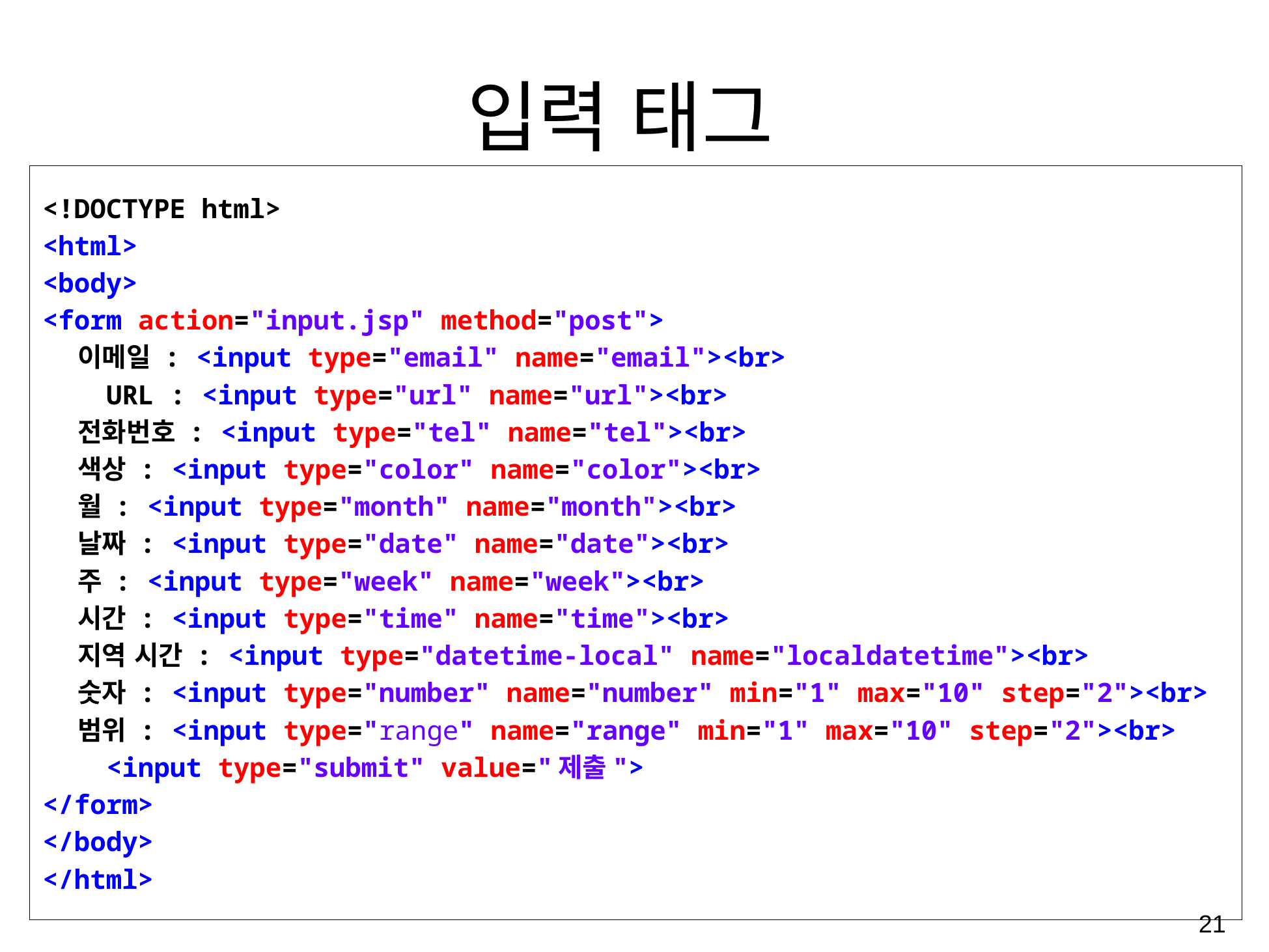

# 입력 태그
<!DOCTYPE html>
<html>
<body>
<form action="input.jsp" method="post">
    이메일 : <input type="email" name="email"><br>
    URL : <input type="url" name="url"><br>
    전화번호 : <input type="tel" name="tel"><br>
    색상 : <input type="color" name="color"><br>
    월 : <input type="month" name="month"><br>
    날짜 : <input type="date" name="date"><br>
    주 : <input type="week" name="week"><br>
    시간 : <input type="time" name="time"><br>
    지역 시간 : <input type="datetime-local" name="localdatetime"><br>
    숫자 : <input type="number" name="number" min="1" max="10" step="2"><br>
    범위 : <input type="range" name="range" min="1" max="10" step="2"><br>
    <input type="submit" value="제출">
</form>
</body>
</html>
21